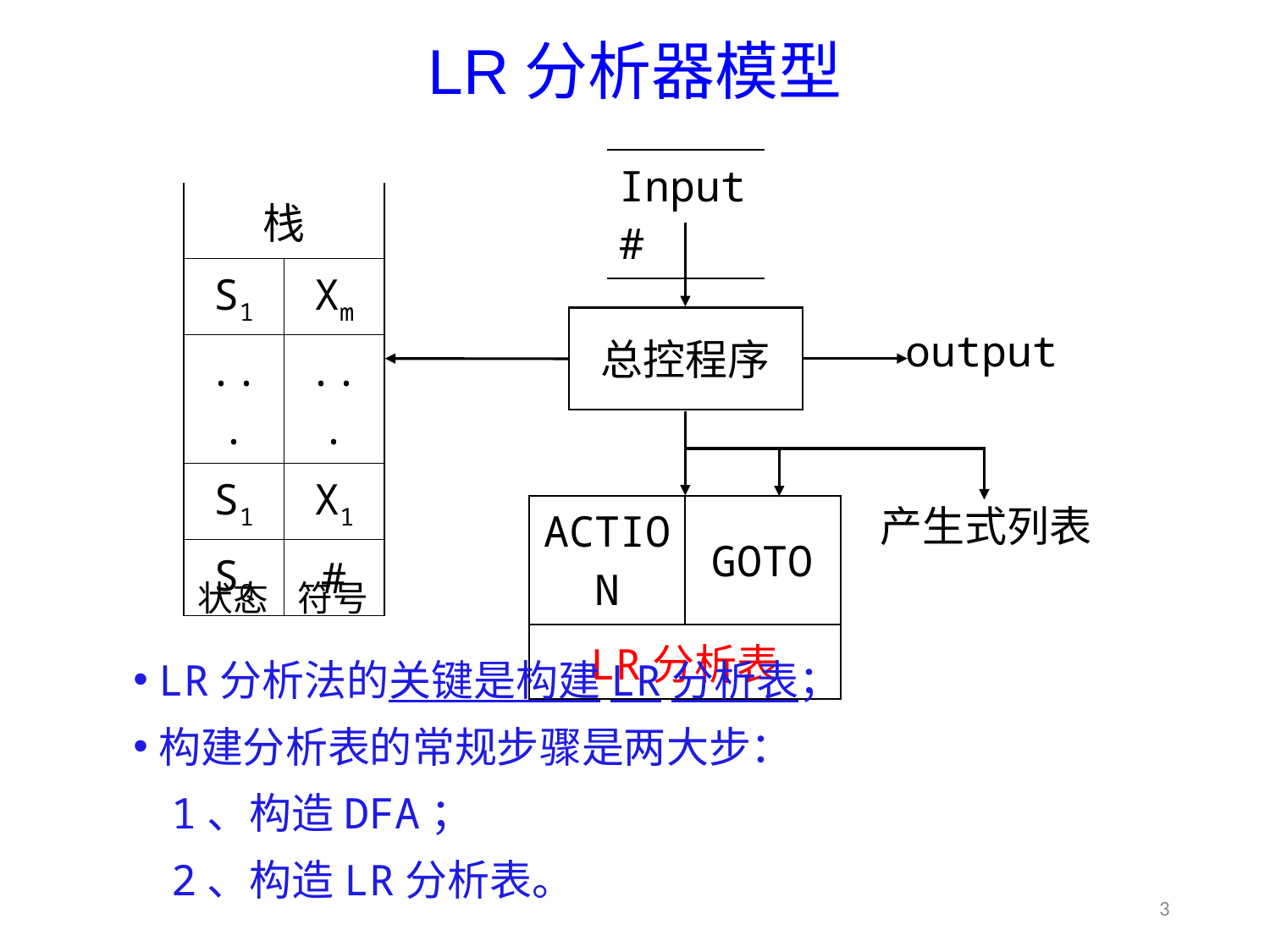

# LR分析器模型
| Input# |
| --- |
| 栈 |  |
| --- | --- |
| S1 | Xm |
| ... | ... |
| S1 | X1 |
| S0 | # |
总控程序
output
产生式列表
状态
符号
| ACTION | GOTO |
| --- | --- |
| LR分析表 |  |
LR分析法的关键是构建LR分析表；
构建分析表的常规步骤是两大步：
1、构造DFA；
2、构造LR分析表。
3